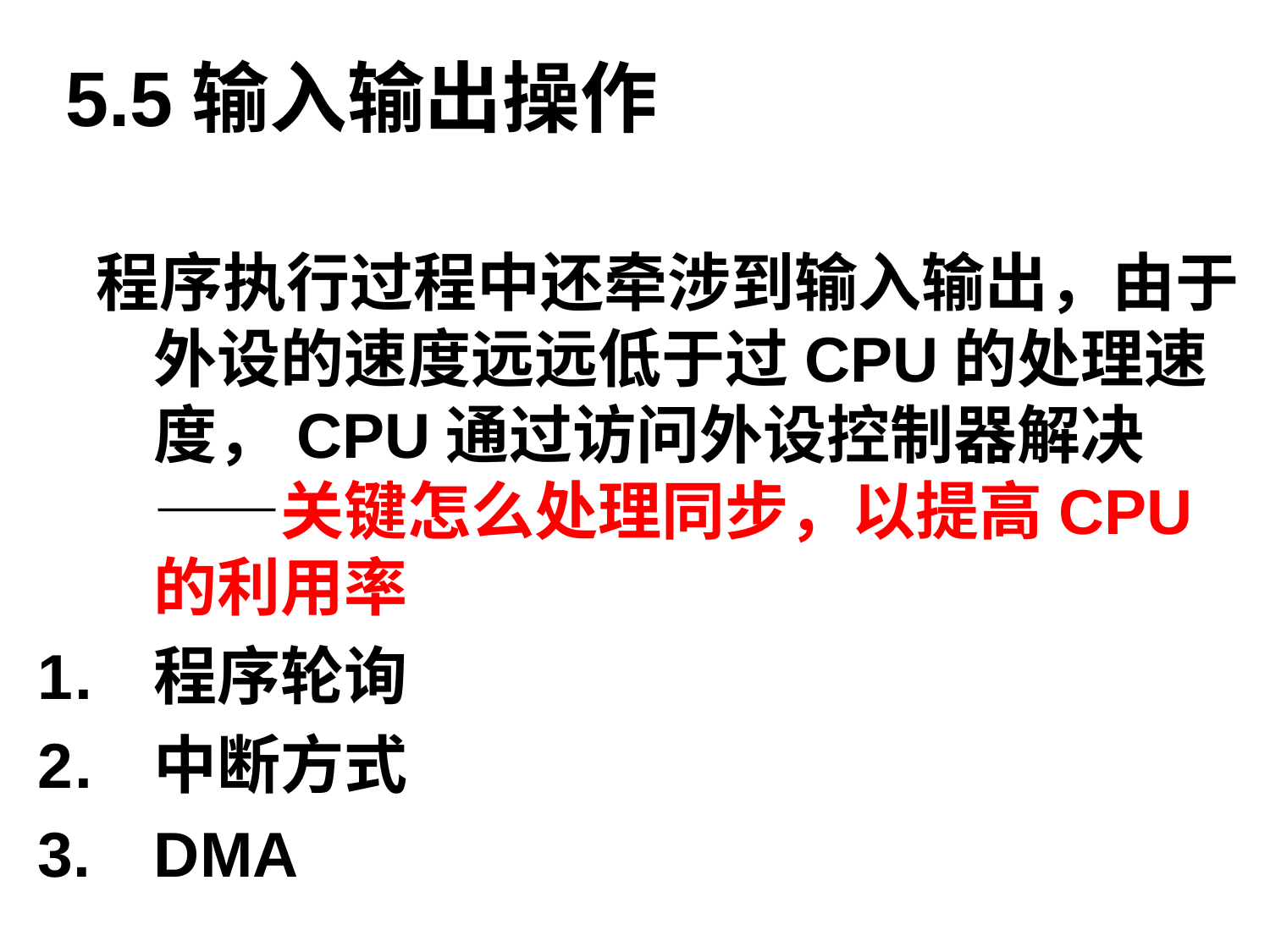

# 5.5输入输出操作
   程序执行过程中还牵涉到输入输出，由于外设的速度远远低于过CPU的处理速度，CPU通过访问外设控制器解决——关键怎么处理同步，以提高CPU的利用率
程序轮询
中断方式
DMA